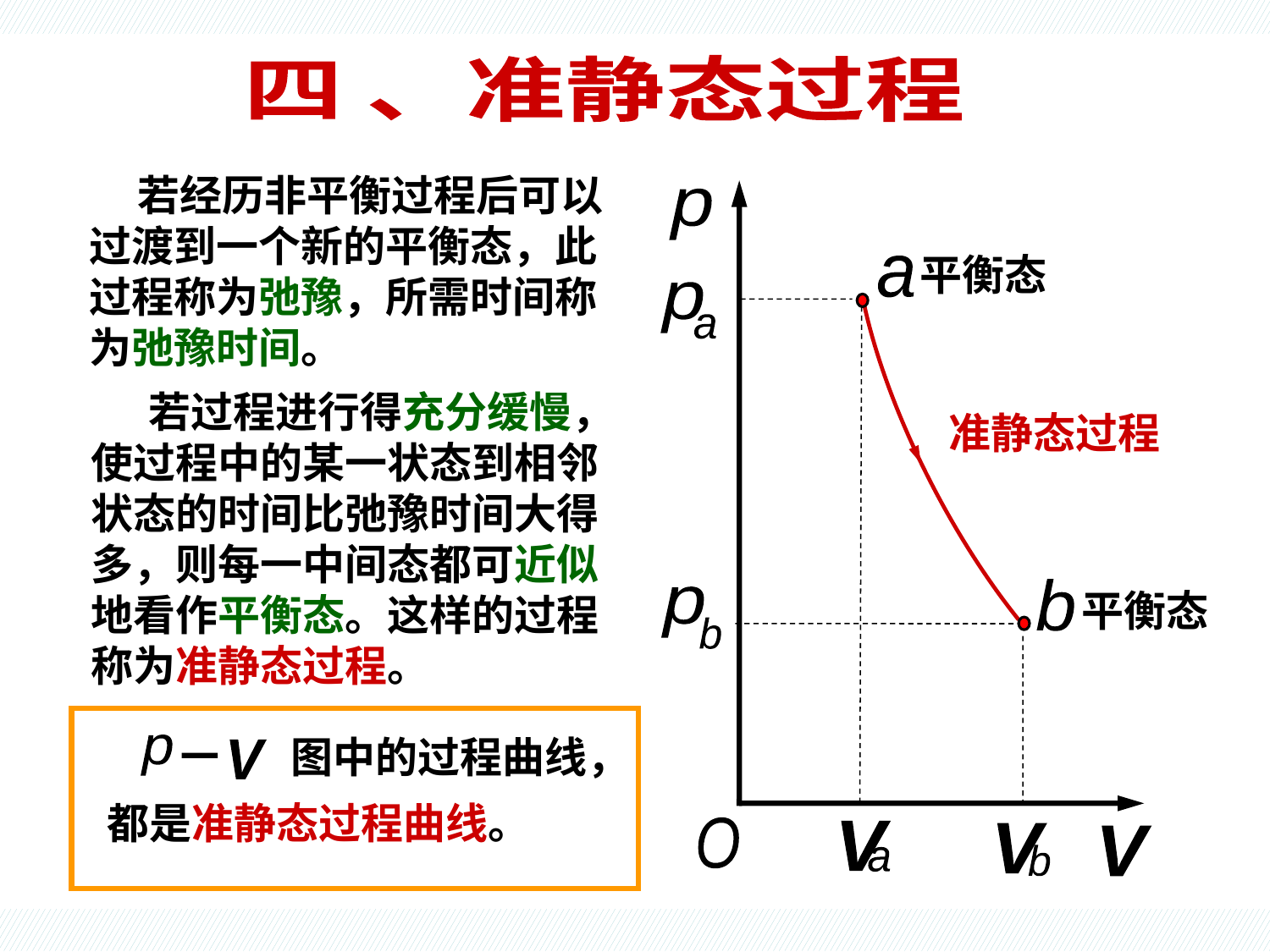

准静态过程
四 、准静态过程
    若经历非平衡过程后可以过渡到一个新的平衡态，此过程称为弛豫，所需时间称为弛豫时间。

p
平衡态
a

p
a

准静态过程

平衡态
b
p
b

O
V
a
V
b
V
     若过程进行得充分缓慢，使过程中的某一状态到相邻状态的时间比弛豫时间大得多，则每一中间态都可近似地看作平衡态。这样的过程称为准静态过程。

图中的过程曲线，
p
V

都是准静态过程曲线。